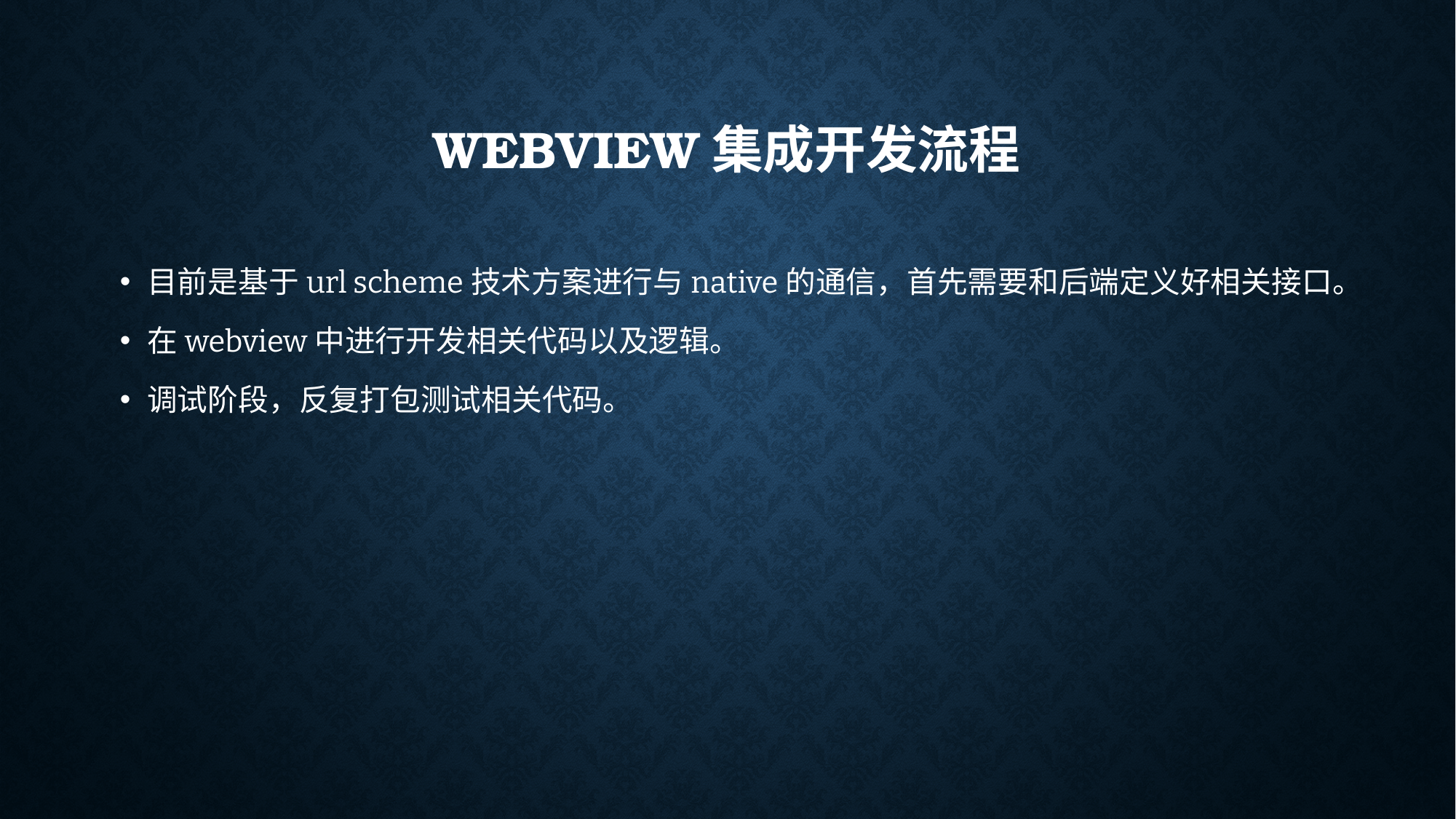

# Webview集成开发流程
目前是基于url scheme技术方案进行与native的通信，首先需要和后端定义好相关接口。
在webview中进行开发相关代码以及逻辑。
调试阶段，反复打包测试相关代码。